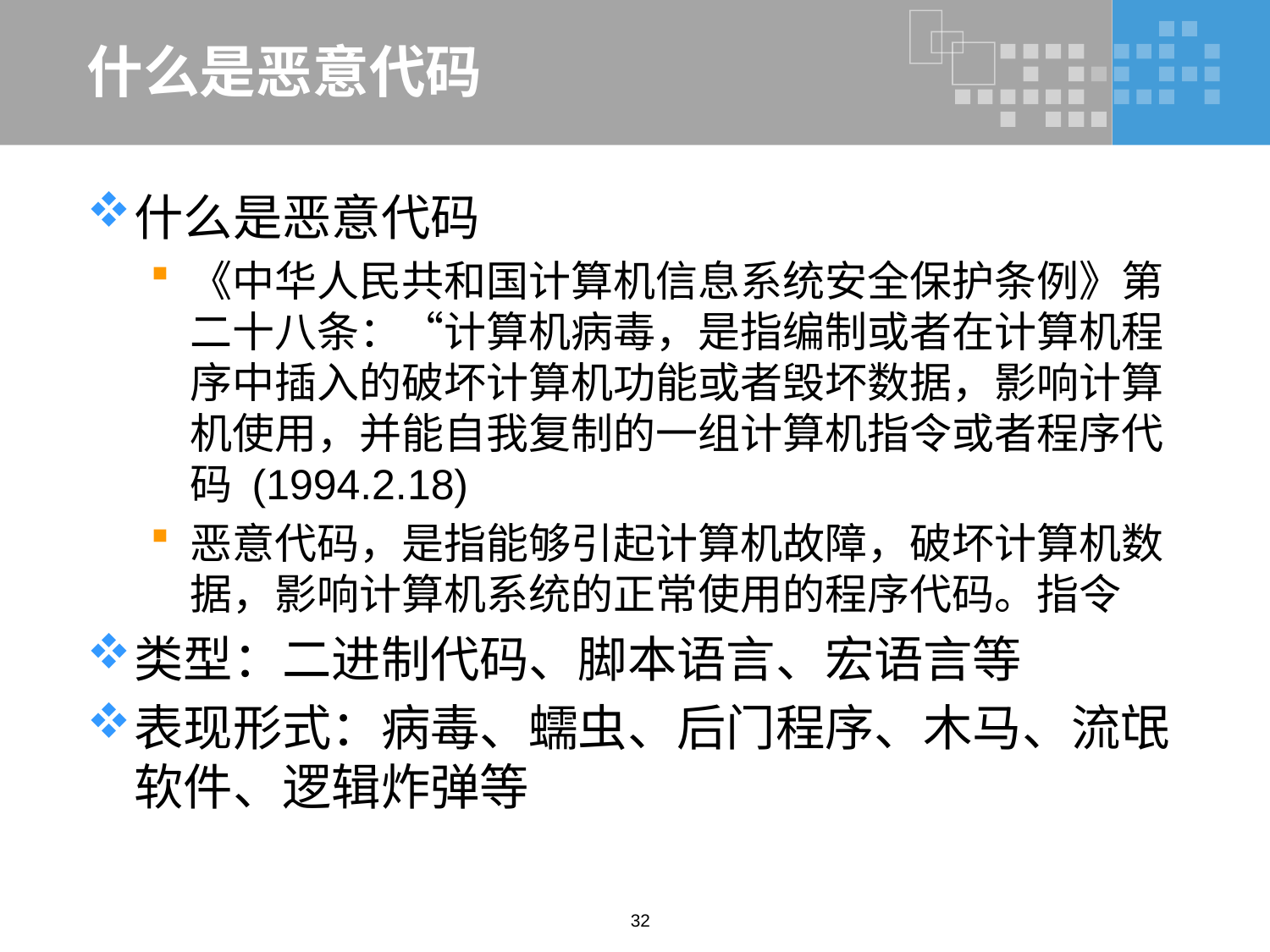

# 什么是恶意代码
什么是恶意代码
《中华人民共和国计算机信息系统安全保护条例》第二十八条：“计算机病毒，是指编制或者在计算机程序中插入的破坏计算机功能或者毁坏数据，影响计算机使用，并能自我复制的一组计算机指令或者程序代码 (1994.2.18)
恶意代码，是指能够引起计算机故障，破坏计算机数据，影响计算机系统的正常使用的程序代码。指令
类型：二进制代码、脚本语言、宏语言等
表现形式：病毒、蠕虫、后门程序、木马、流氓软件、逻辑炸弹等
32